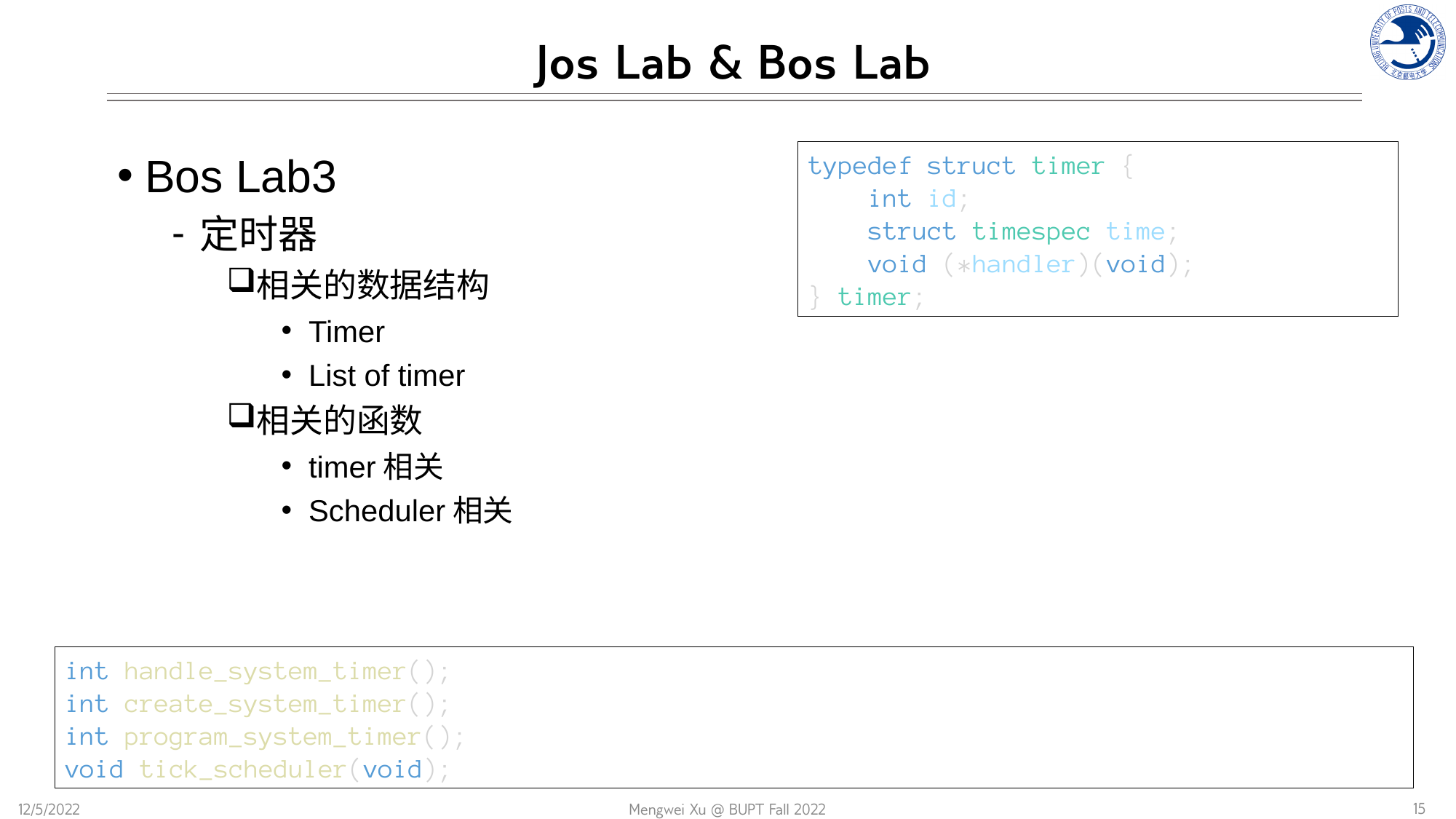

Jos Lab & Bos Lab
Bos Lab3
定时器
相关的数据结构
Timer
List of timer
相关的函数
timer相关
Scheduler相关

typedef struct timer {
    int id;
    struct timespec time;
    void (*handler)(void);
} timer;
int handle_system_timer();
int create_system_timer();
int program_system_timer();
void tick_scheduler(void);
15
Mengwei Xu @ BUPT Fall 2022
12/5/2022